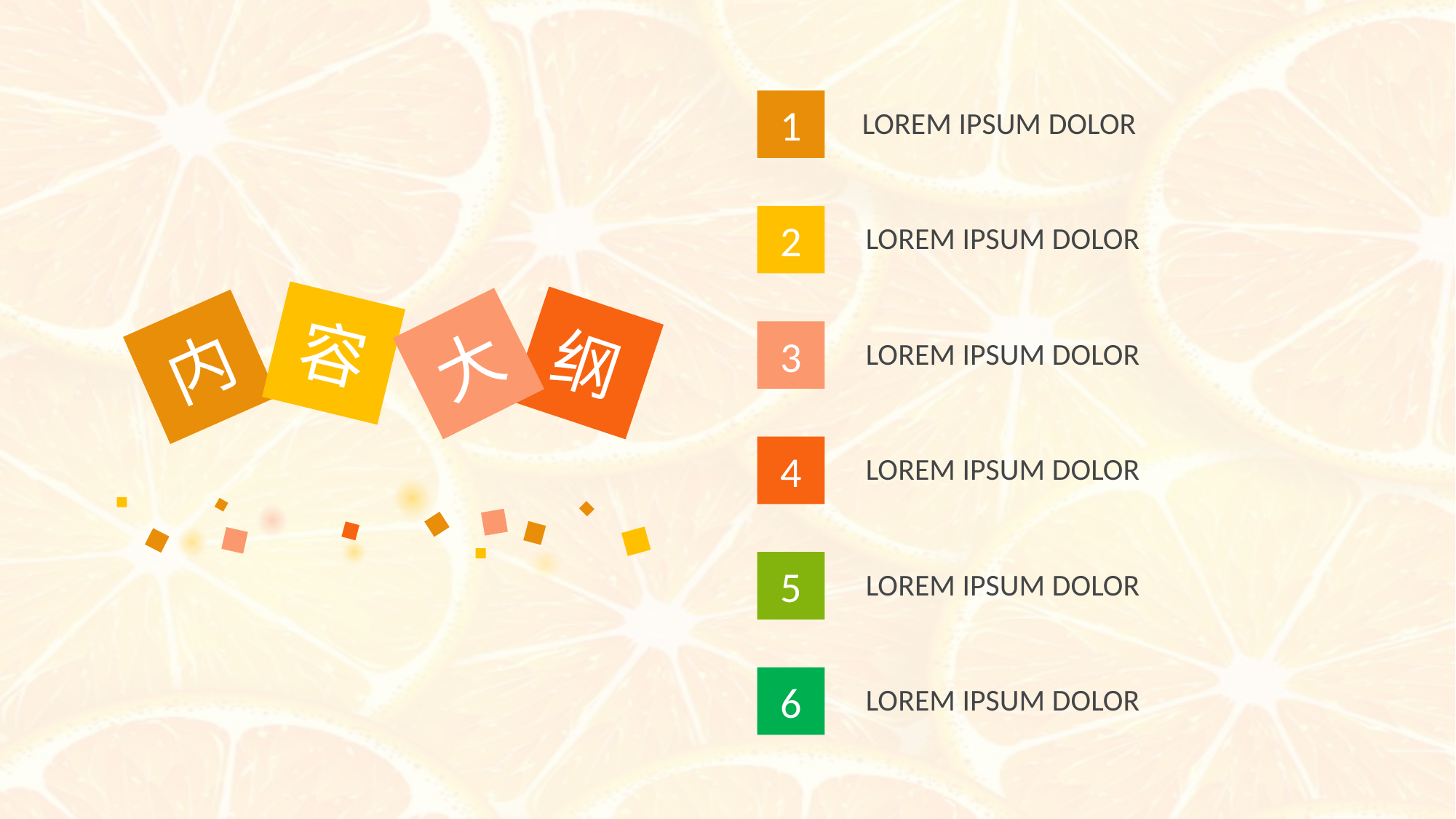

LOREM IPSUM DOLOR
1
LOREM IPSUM DOLOR
2
容
纲
大
内
LOREM IPSUM DOLOR
3
LOREM IPSUM DOLOR
4

LOREM IPSUM DOLOR
5

LOREM IPSUM DOLOR
6